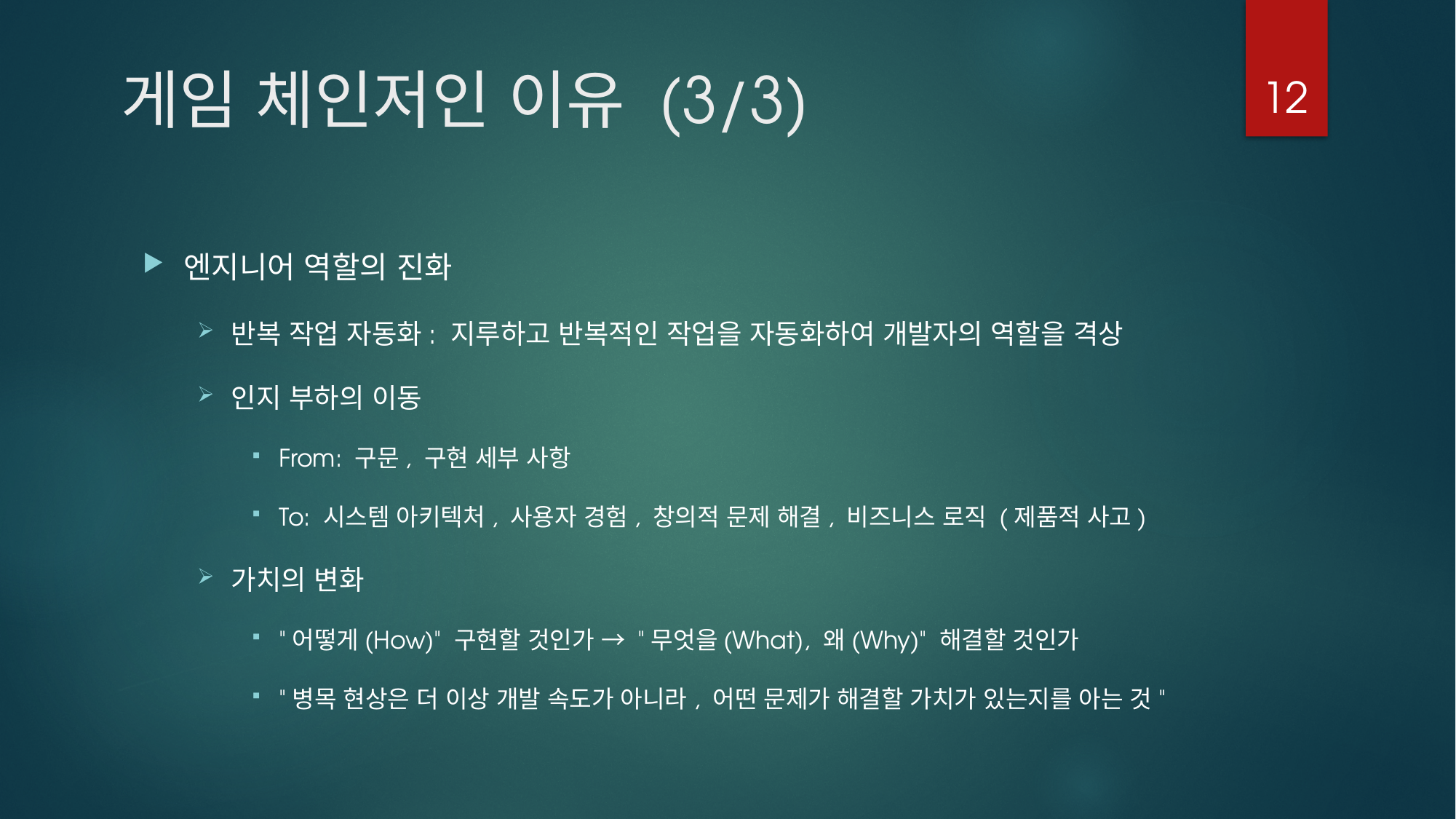

12
# 게임 체인저인 이유 (3/3)
엔지니어 역할의 진화
반복 작업 자동화: 지루하고 반복적인 작업을 자동화하여 개발자의 역할을 격상
인지 부하의 이동
From: 구문, 구현 세부 사항
To: 시스템 아키텍처, 사용자 경험, 창의적 문제 해결, 비즈니스 로직 (제품적 사고)
가치의 변화
"어떻게(How)" 구현할 것인가 → "무엇을(What), 왜(Why)" 해결할 것인가
"병목 현상은 더 이상 개발 속도가 아니라, 어떤 문제가 해결할 가치가 있는지를 아는 것"